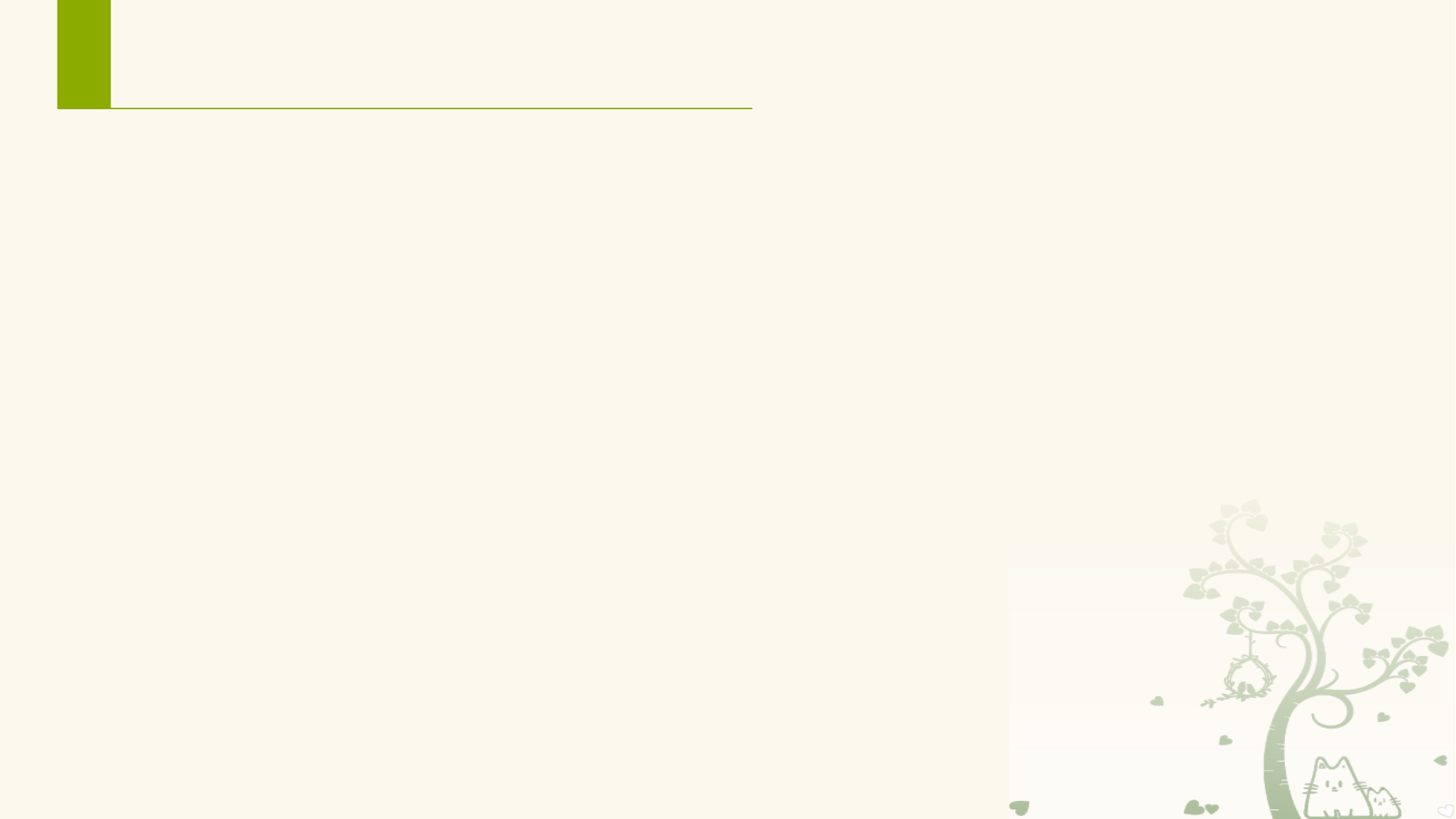

# 通知服务
Notification.Builder提供的方法
setDefaults()  设置通知LED灯、音乐、振动等
setAutoCancel()  点击通知后，状态栏自动删除
setContentTitle() 设置通知标题
setContentText()  设置通知内容
setSmallIcon() 为通知设置小图标
setLargeIcon()  为通知设置大图标
setTicker()  设置通知在状态栏的提示文本
setContentIntent()  设置点击通知后将要启动的程序组件对应的PendingIntent